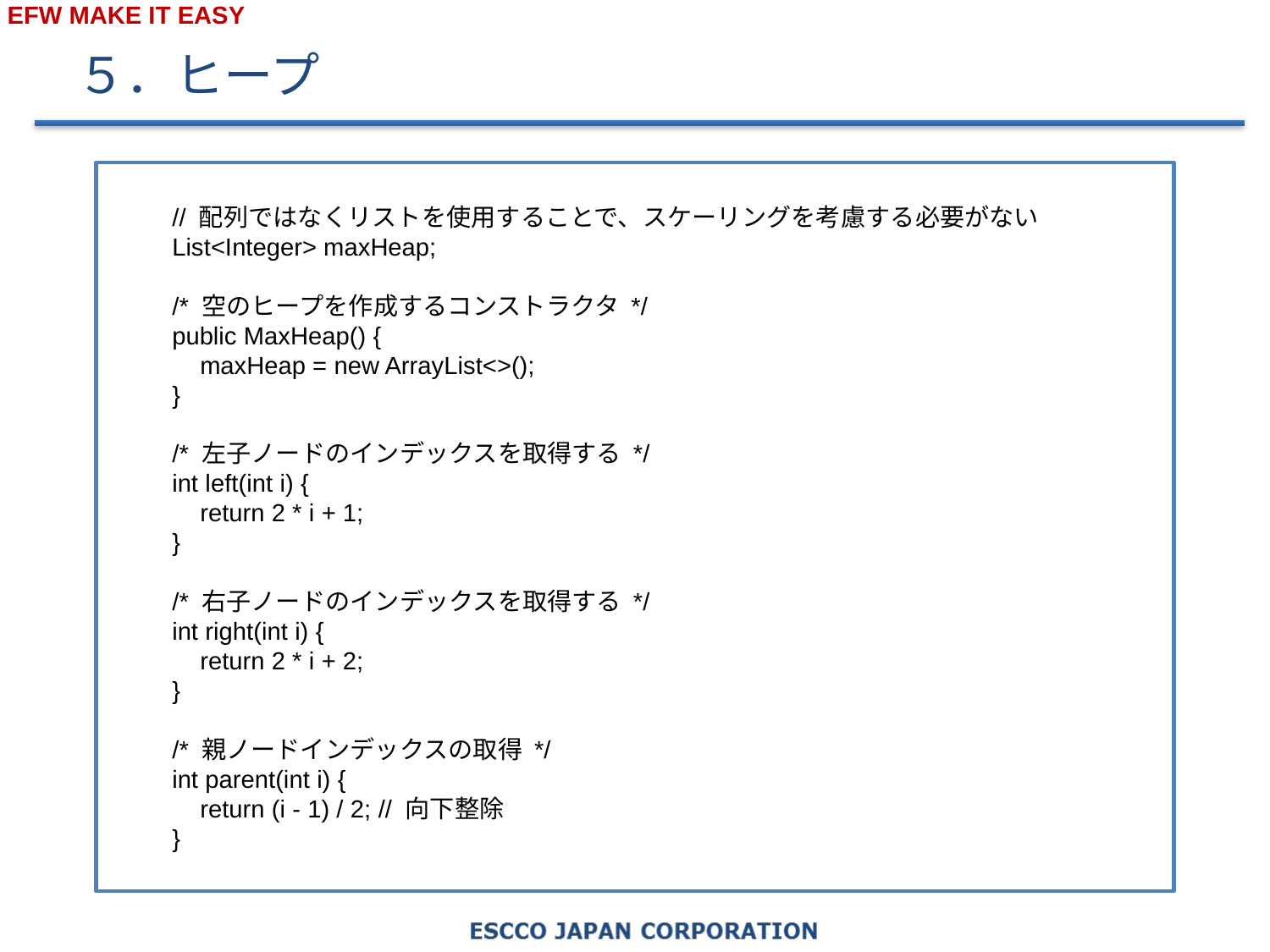

# ５．ヒープ
// 配列ではなくリストを使用することで、スケーリングを考慮する必要がない
List<Integer> maxHeap;

/* 空のヒープを作成するコンストラクタ */
public MaxHeap() {
    maxHeap = new ArrayList<>();
}

/* 左子ノードのインデックスを取得する */
int left(int i) {
    return 2 * i + 1;
}

/* 右子ノードのインデックスを取得する */
int right(int i) {
    return 2 * i + 2;
}

/* 親ノードインデックスの取得 */
int parent(int i) {
    return (i - 1) / 2; // 向下整除
}